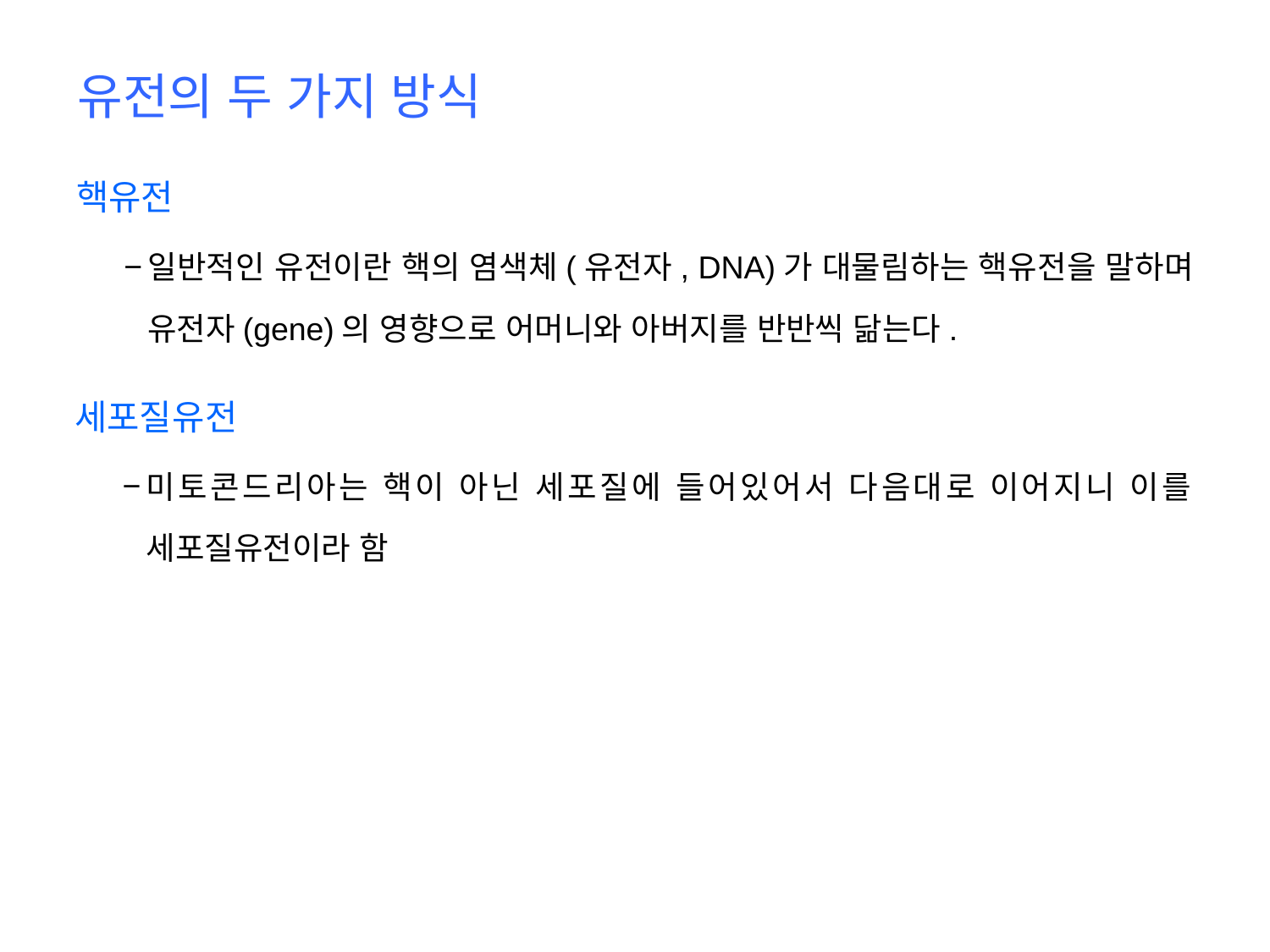

# 유전의 두 가지 방식
핵유전
일반적인 유전이란 핵의 염색체(유전자, DNA)가 대물림하는 핵유전을 말하며 유전자(gene)의 영향으로 어머니와 아버지를 반반씩 닮는다.
세포질유전
미토콘드리아는 핵이 아닌 세포질에 들어있어서 다음대로 이어지니 이를 세포질유전이라 함